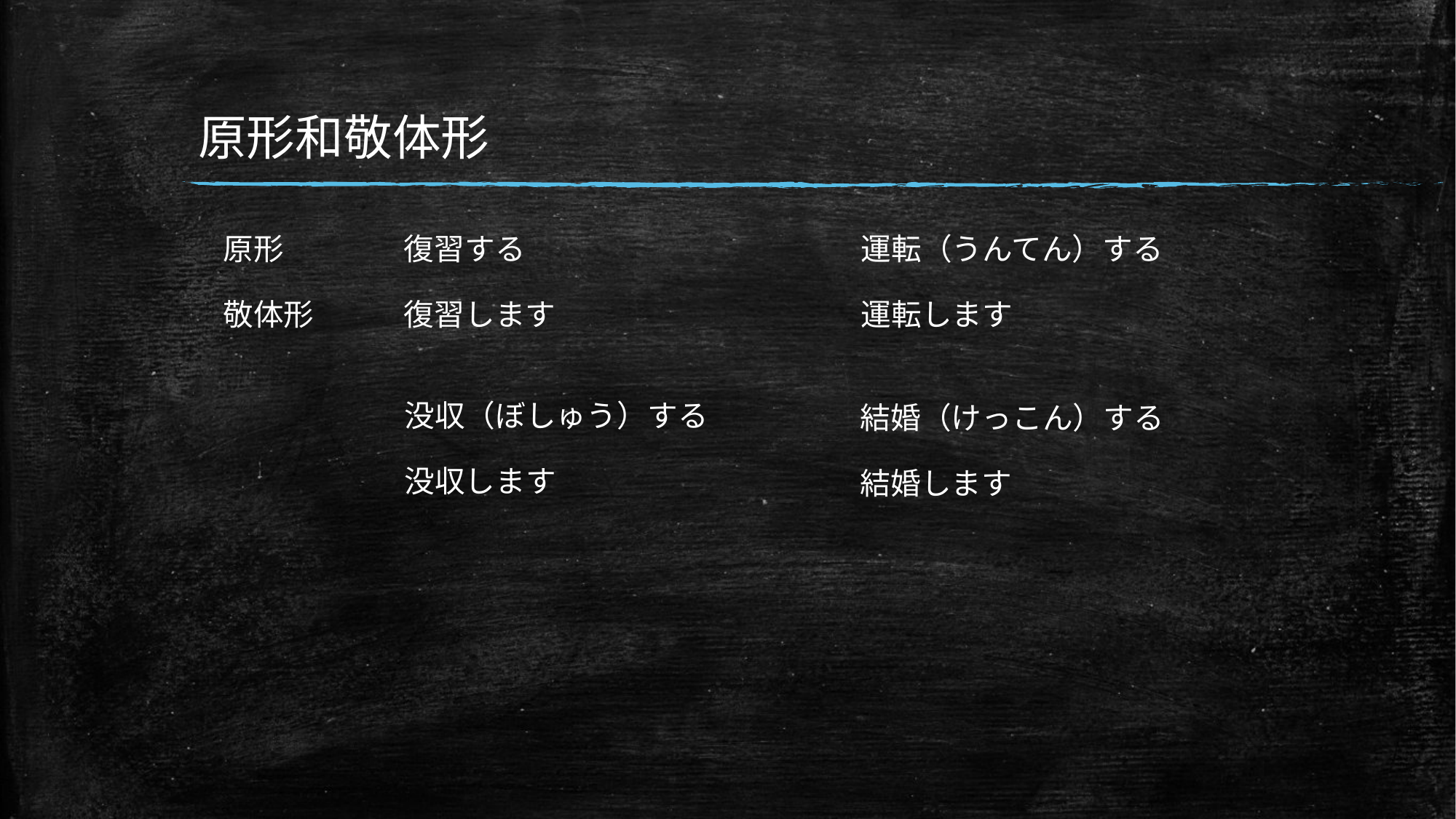

原形和敬体形
原形

敬体形
復習する

復習します
運転（うんてん）する

運転します
没収（ぼしゅう）する

没収します
結婚（けっこん）する

結婚します